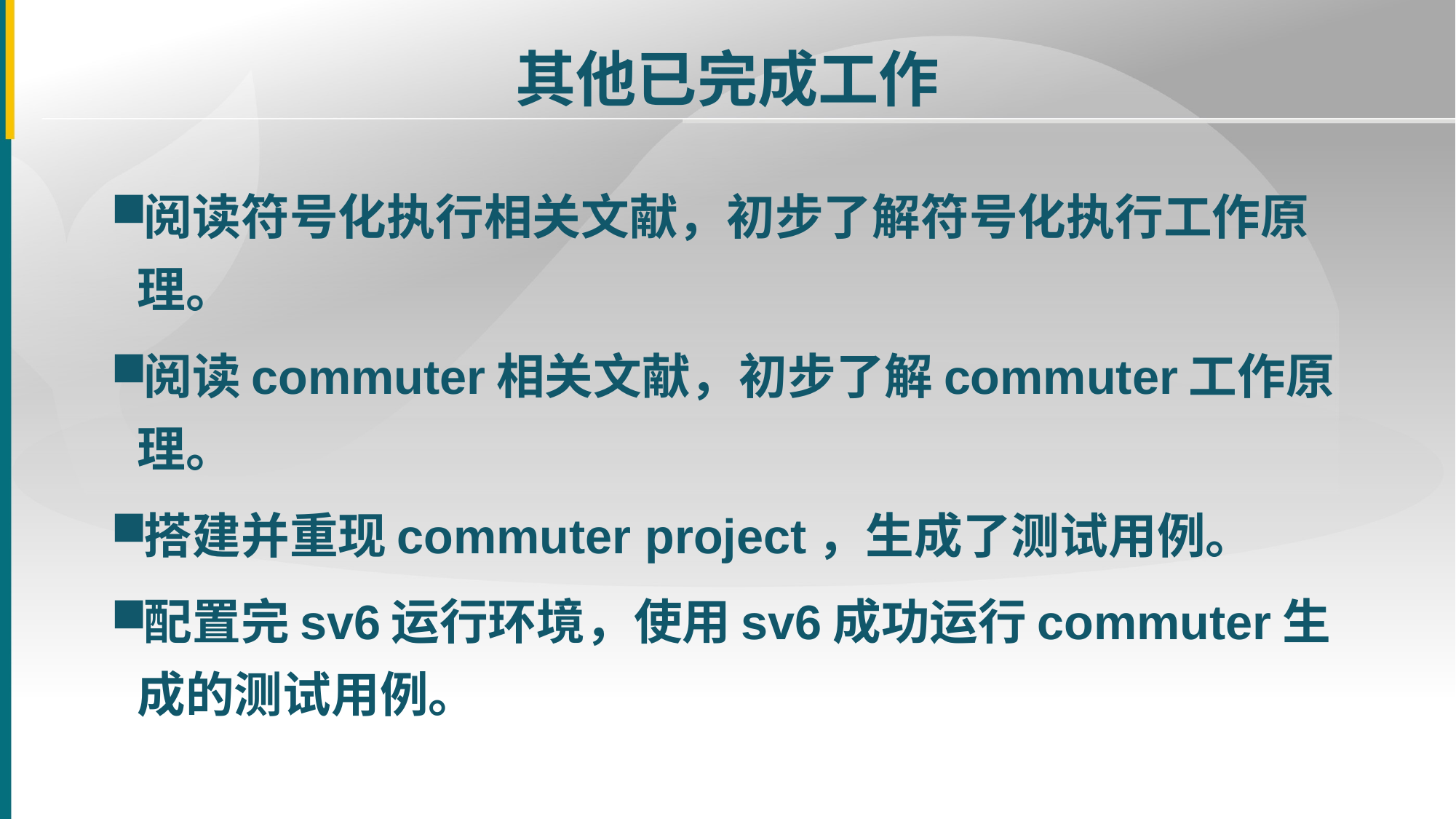

# 其他已完成工作
阅读符号化执行相关文献，初步了解符号化执行工作原理。
阅读commuter相关文献，初步了解commuter工作原理。
搭建并重现commuter project，生成了测试用例。
配置完sv6运行环境，使用sv6成功运行commuter生成的测试用例。